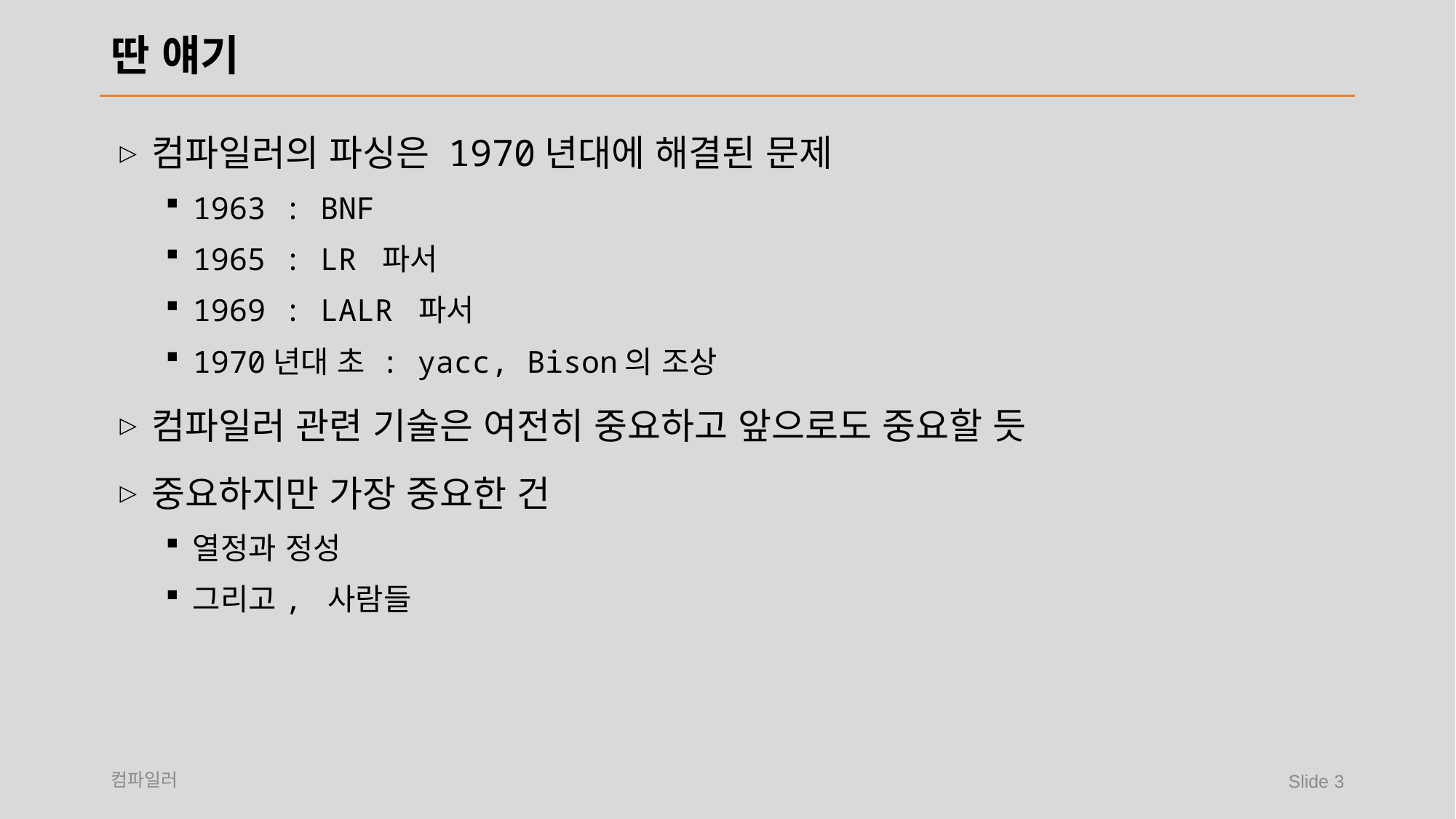

# 딴 얘기
컴파일러의 파싱은 1970년대에 해결된 문제
1963 : BNF
1965 : LR 파서
1969 : LALR 파서
1970년대 초 : yacc, Bison의 조상
컴파일러 관련 기술은 여전히 중요하고 앞으로도 중요할 듯
중요하지만 가장 중요한 건
열정과 정성
그리고, 사람들

컴파일러
Slide 3